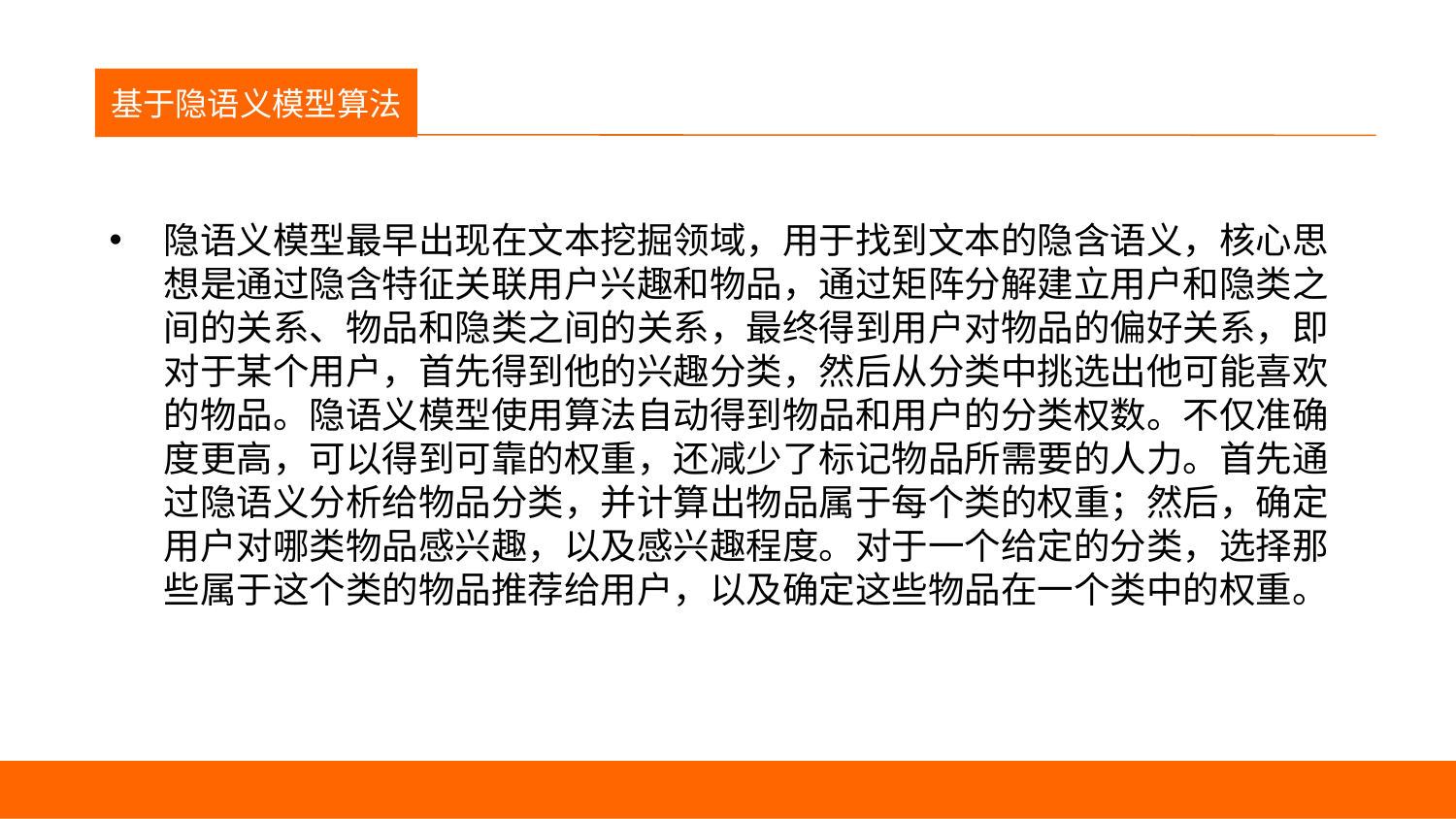

议程
基于隐语义模型算法

隐语义模型最早出现在文本挖掘领域，用于找到文本的隐含语义，核心思想是通过隐含特征关联用户兴趣和物品，通过矩阵分解建立用户和隐类之间的关系、物品和隐类之间的关系，最终得到用户对物品的偏好关系，即对于某个用户，首先得到他的兴趣分类，然后从分类中挑选出他可能喜欢的物品。隐语义模型使用算法自动得到物品和用户的分类权数。不仅准确度更高，可以得到可靠的权重，还减少了标记物品所需要的人力。首先通过隐语义分析给物品分类，并计算出物品属于每个类的权重；然后，确定用户对哪类物品感兴趣，以及感兴趣程度。对于一个给定的分类，选择那些属于这个类的物品推荐给用户，以及确定这些物品在一个类中的权重。